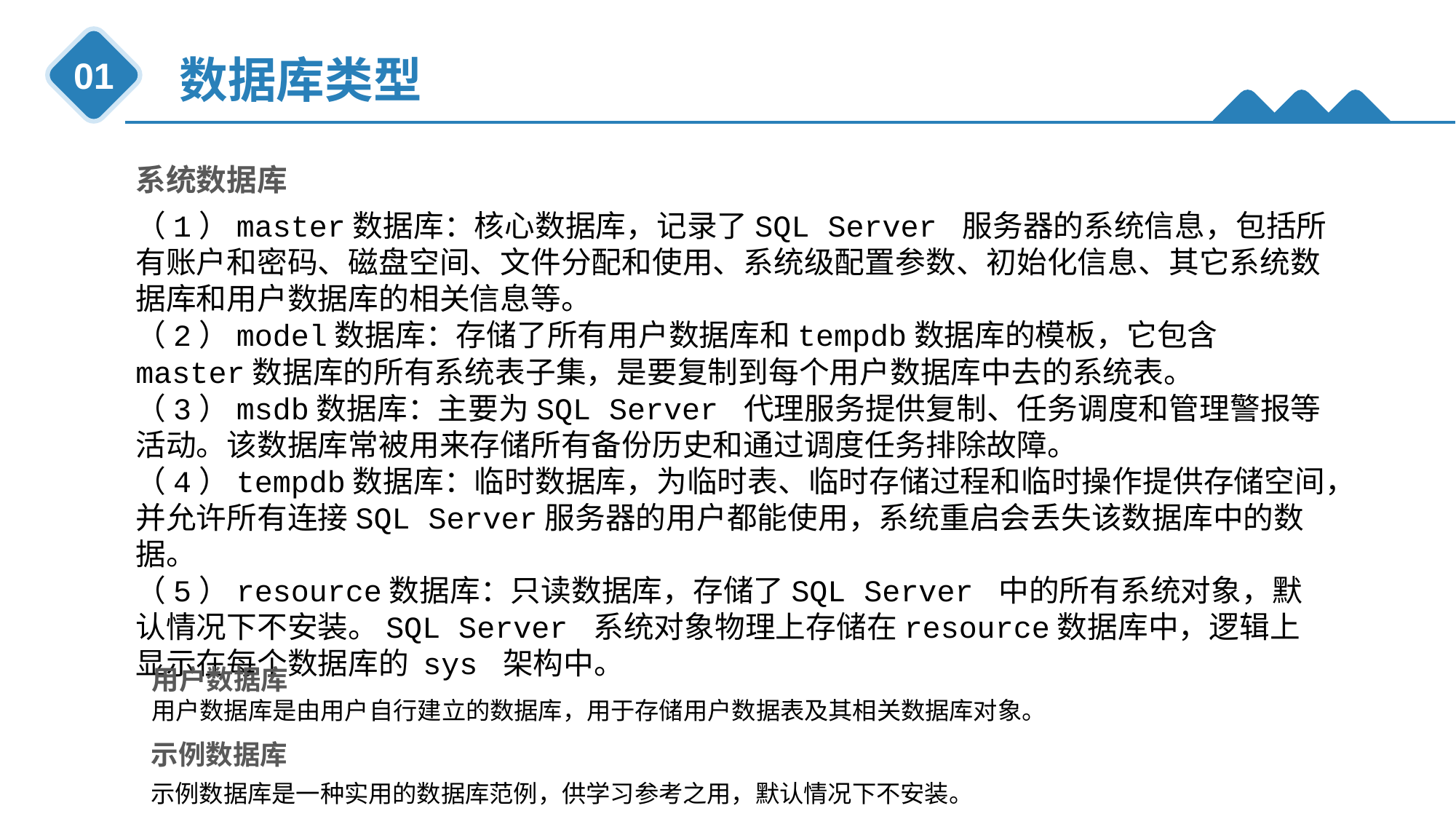

数据库类型
01

系统数据库
（1）master数据库：核心数据库，记录了SQL Server 服务器的系统信息，包括所有账户和密码、磁盘空间、文件分配和使用、系统级配置参数、初始化信息、其它系统数据库和用户数据库的相关信息等。
（2）model数据库：存储了所有用户数据库和tempdb数据库的模板，它包含master数据库的所有系统表子集，是要复制到每个用户数据库中去的系统表。
（3）msdb数据库：主要为SQL Server 代理服务提供复制、任务调度和管理警报等活动。该数据库常被用来存储所有备份历史和通过调度任务排除故障。
（4）tempdb数据库：临时数据库，为临时表、临时存储过程和临时操作提供存储空间，并允许所有连接SQL Server服务器的用户都能使用，系统重启会丢失该数据库中的数据。
（5）resource数据库：只读数据库，存储了SQL Server 中的所有系统对象，默认情况下不安装。SQL Server 系统对象物理上存储在resource数据库中，逻辑上显示在每个数据库的 sys 架构中。
用户数据库
用户数据库是由用户自行建立的数据库，用于存储用户数据表及其相关数据库对象。
示例数据库
示例数据库是一种实用的数据库范例，供学习参考之用，默认情况下不安装。